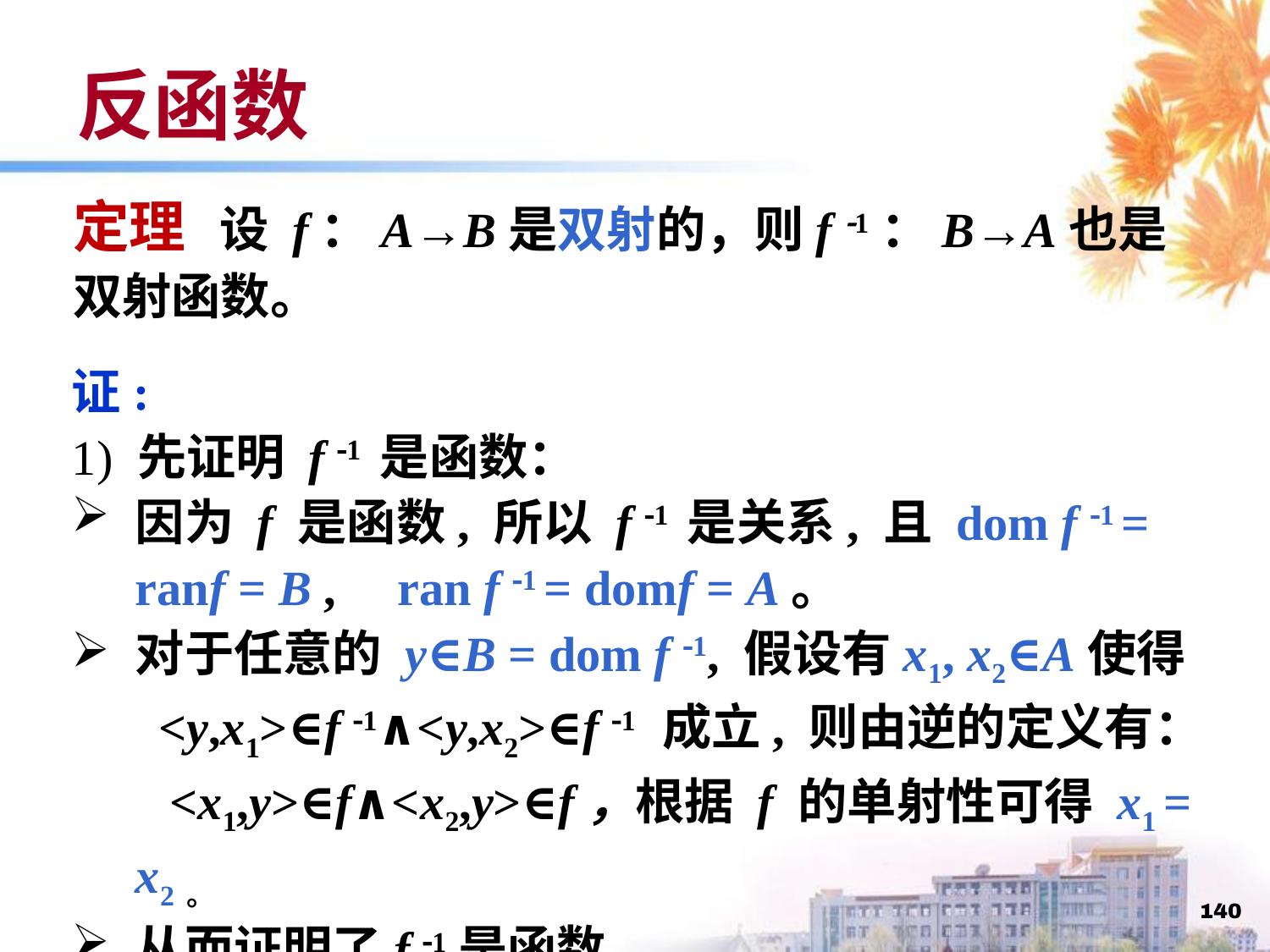

# 反函数
定理   设 f：A→B是双射的，则f −1：B→A也是双射函数。
证:
1) 先证明 f −1 是函数：
因为 f 是函数, 所以 f −1 是关系, 且 dom f −1 = ranf = B ,     ran f −1 = domf = A。
对于任意的 y∈B = dom f −1, 假设有x1, x2∈A使得
 <y,x1>∈f −1∧<y,x2>∈f −1  成立, 则由逆的定义有：     <x1,y>∈f∧<x2,y>∈f，根据 f 的单射性可得 x1 = x2。
从而证明了f −1是函数。
140